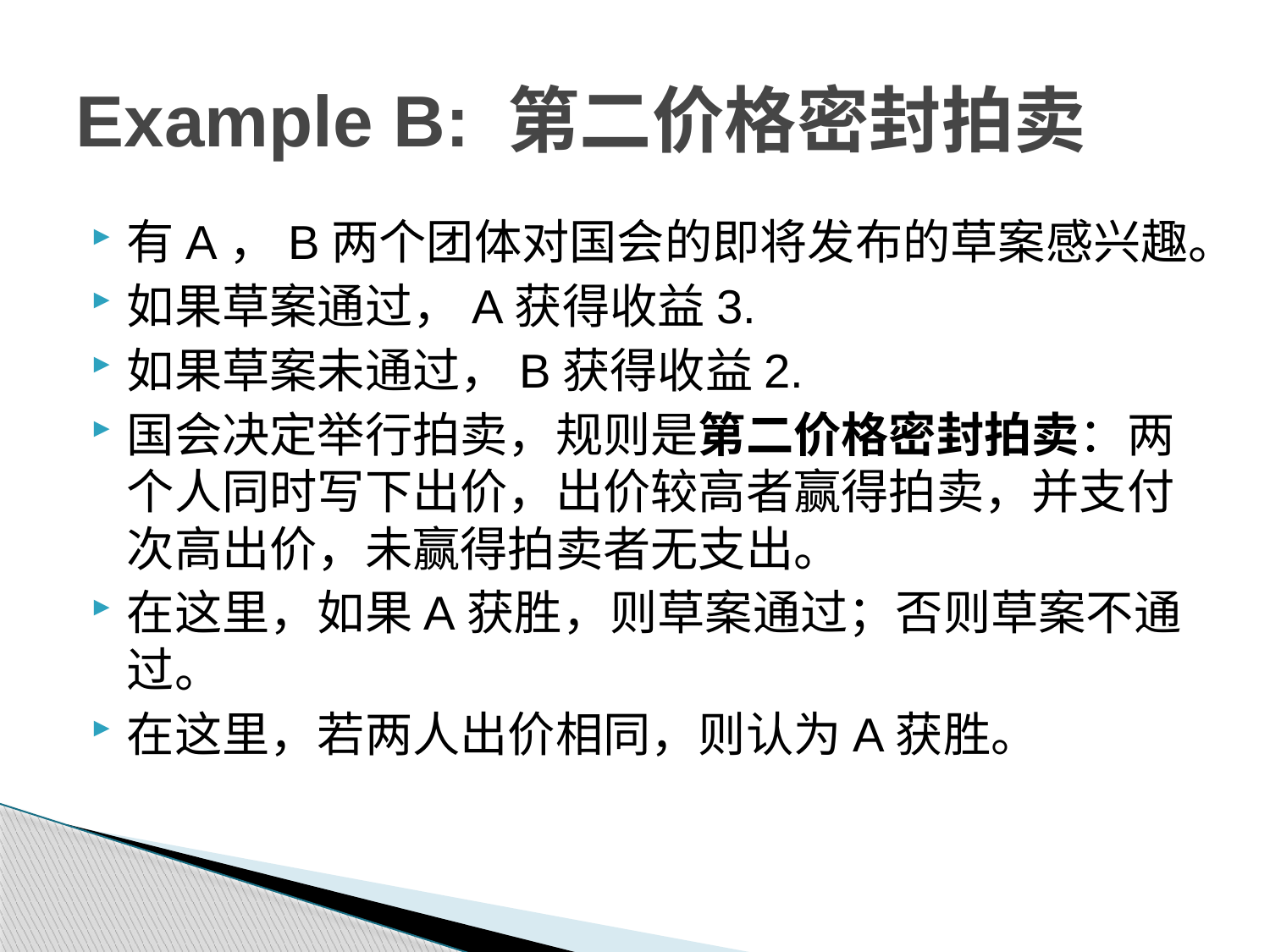

# Example B: 第二价格密封拍卖
有A，B两个团体对国会的即将发布的草案感兴趣。
如果草案通过，A获得收益3.
如果草案未通过，B获得收益2.
国会决定举行拍卖，规则是第二价格密封拍卖：两个人同时写下出价，出价较高者赢得拍卖，并支付次高出价，未赢得拍卖者无支出。
在这里，如果A获胜，则草案通过；否则草案不通过。
在这里，若两人出价相同，则认为A获胜。